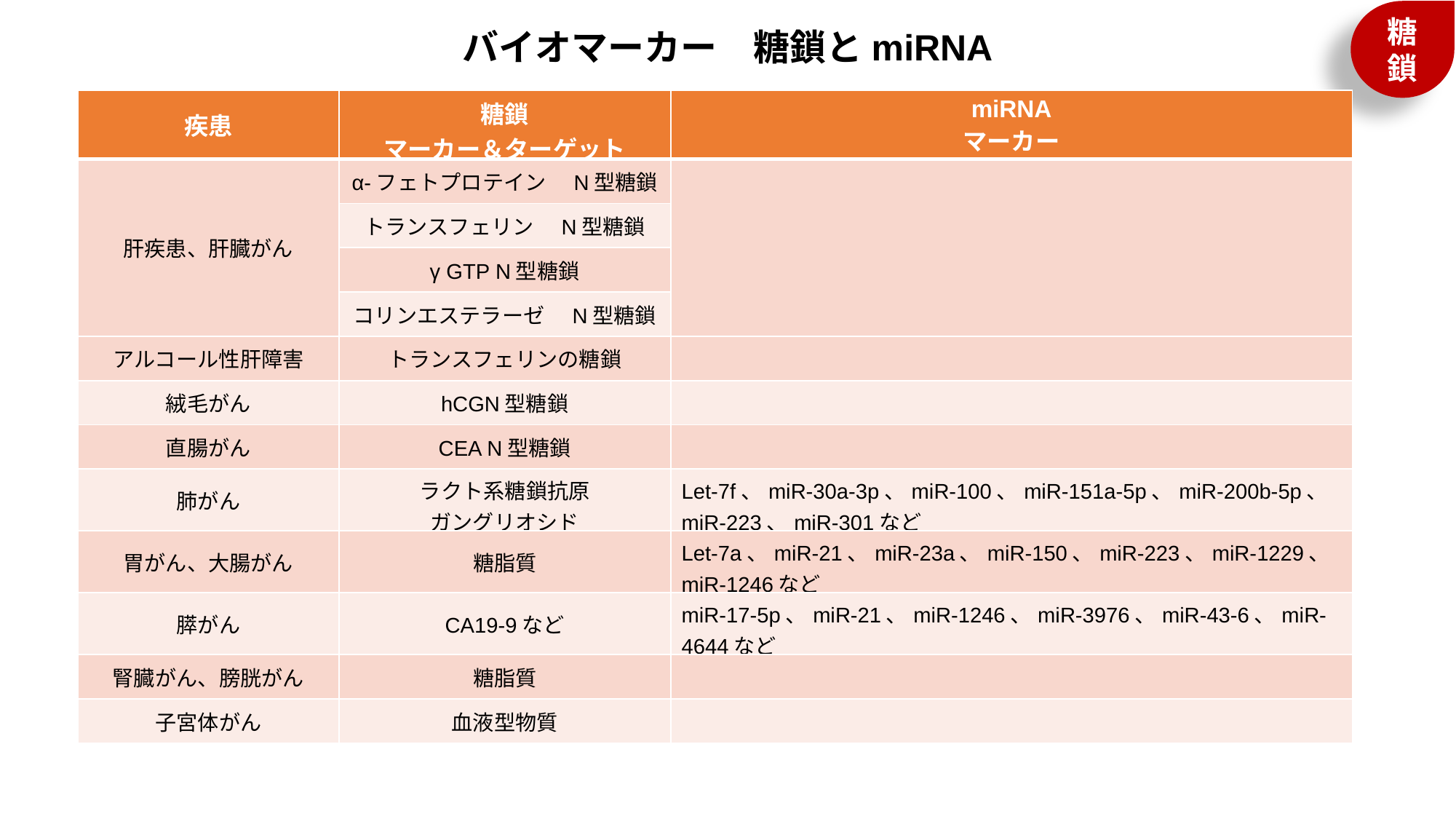

バイオマーカー　糖鎖とmiRNA
| 疾患 | 糖鎖 マーカー＆ターゲット | miRNA マーカー |
| --- | --- | --- |
| 肝疾患、肝臓がん | α-フェトプロテイン　N型糖鎖 |  |
|  | トランスフェリン　N型糖鎖 |  |
|  | γ GTP N型糖鎖 |  |
|  | コリンエステラーゼ　N型糖鎖 |  |
| アルコール性肝障害 | トランスフェリンの糖鎖 |  |
| 絨毛がん | hCGN型糖鎖 |  |
| 直腸がん | CEA N型糖鎖 |  |
| 肺がん | ラクト系糖鎖抗原 ガングリオシド | Let-7f、miR-30a-3p、miR-100、miR-151a-5p、miR-200b-5p、 miR-223、miR-301など |
| 胃がん、大腸がん | 糖脂質 | Let-7a、miR-21、miR-23a、miR-150、miR-223、miR-1229、miR-1246など |
| 膵がん | CA19-9など | miR-17-5p、miR-21、miR-1246、miR-3976、miR-43-6、miR-4644など |
| 腎臓がん、膀胱がん | 糖脂質 |  |
| 子宮体がん | 血液型物質 |  |